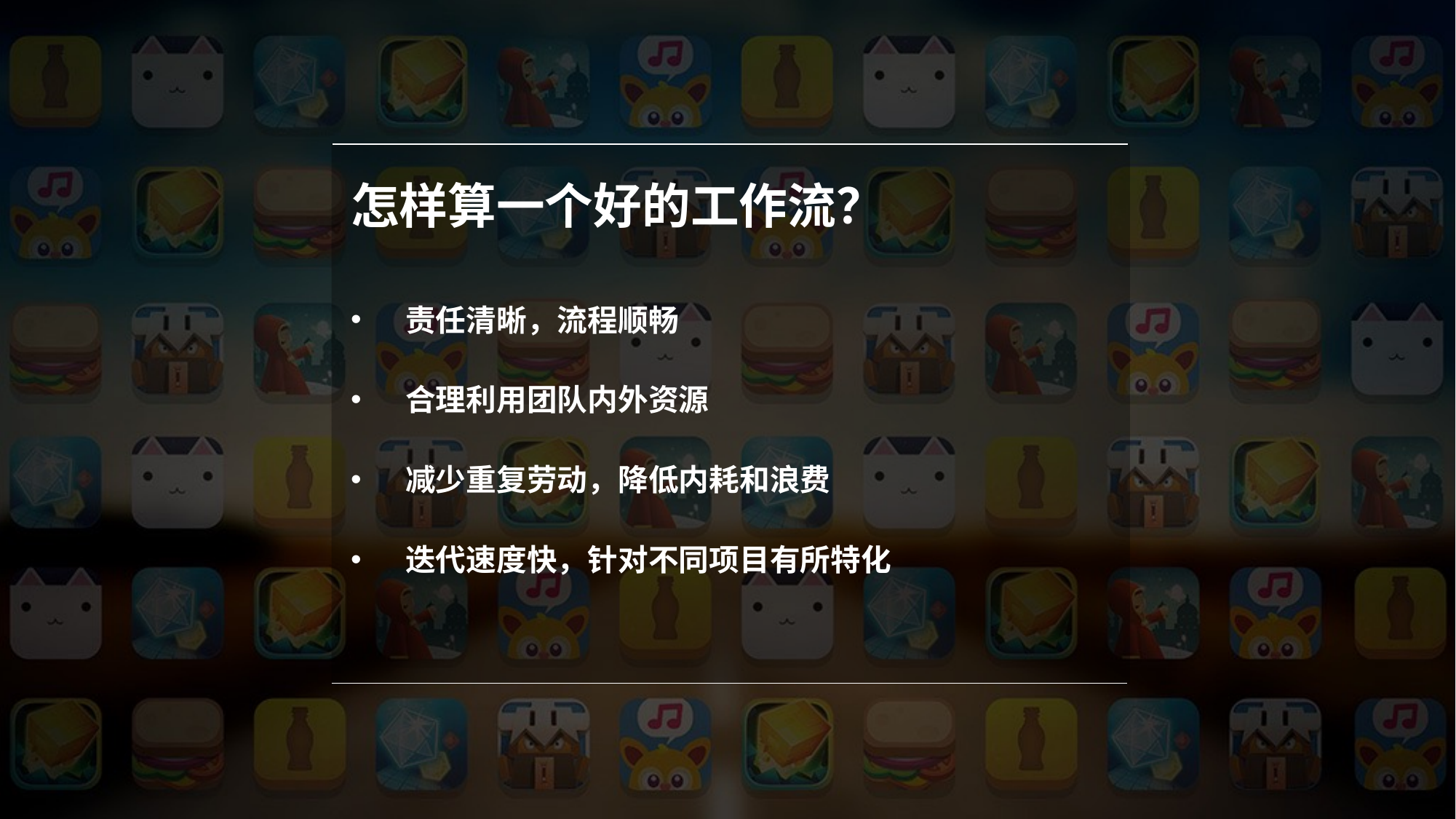

怎样算一个好的工作流？

责任清晰，流程顺畅

合理利用团队内外资源

减少重复劳动，降低内耗和浪费

迭代速度快，针对不同项目有所特化